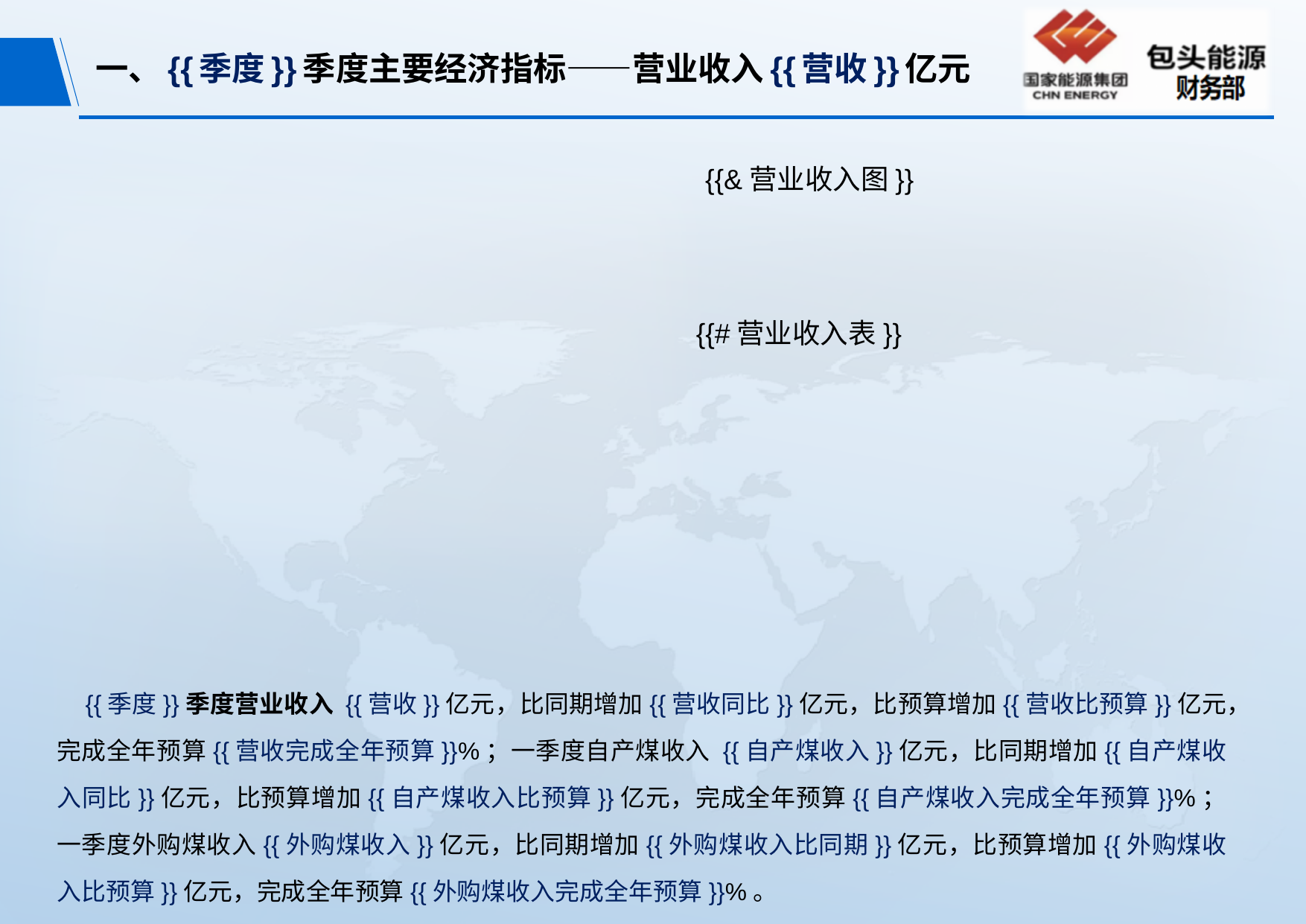

# 一、{{季度}}季度主要经济指标——营业收入{{营收}}亿元
{{&营业收入图}}
{{#营业收入表}}
    {{季度}}季度营业收入 {{营收}}亿元，比同期增加{{营收同比}}亿元，比预算增加{{营收比预算}}亿元，完成全年预算{{营收完成全年预算}}%；一季度自产煤收入 {{自产煤收入}}亿元，比同期增加{{自产煤收入同比}}亿元，比预算增加{{自产煤收入比预算}}亿元，完成全年预算{{自产煤收入完成全年预算}}%；一季度外购煤收入{{外购煤收入}}亿元，比同期增加{{外购煤收入比同期}}亿元，比预算增加{{外购煤收入比预算}}亿元，完成全年预算{{外购煤收入完成全年预算}}%。
12